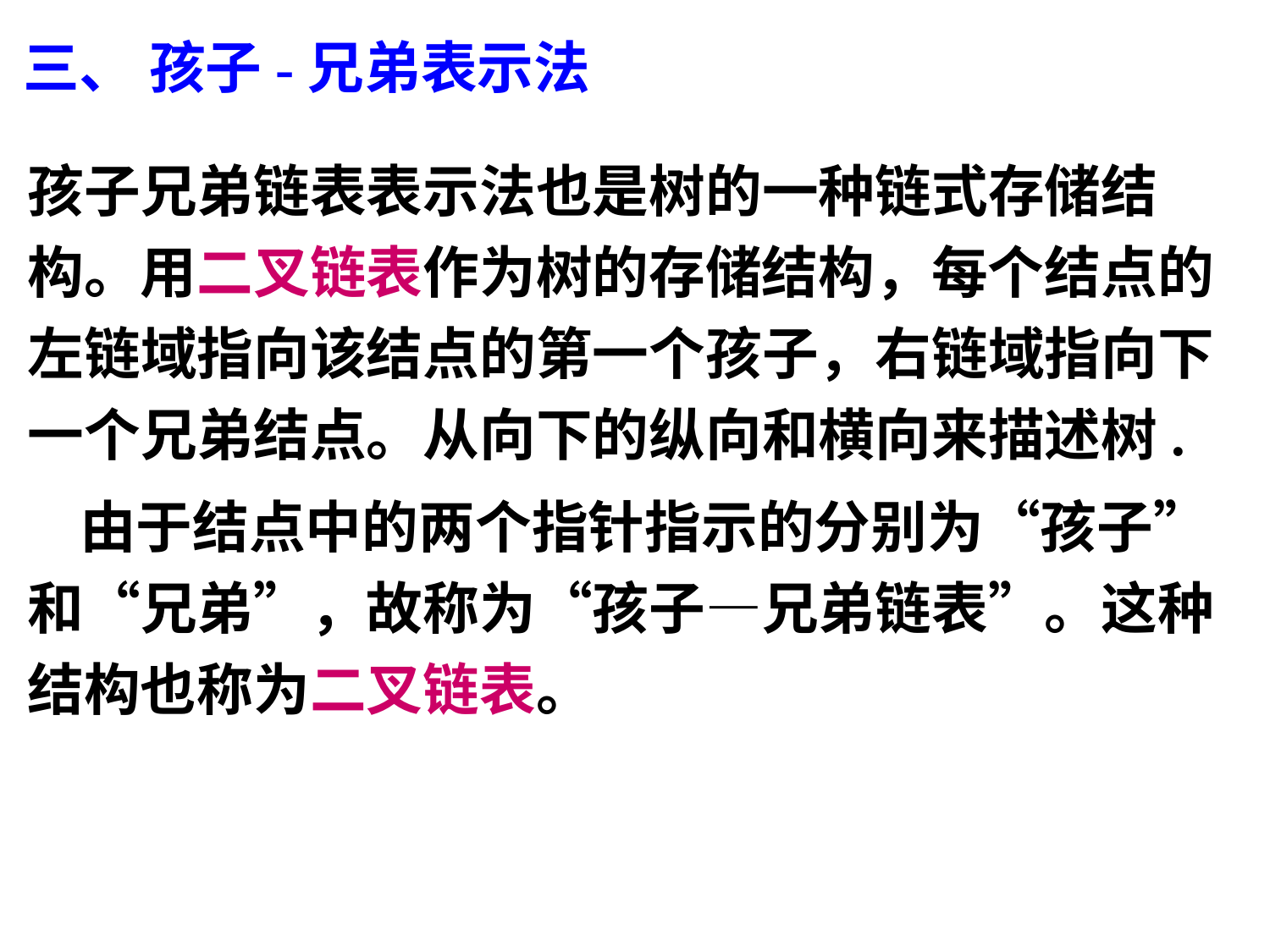

三、 孩子-兄弟表示法
孩子兄弟链表表示法也是树的一种链式存储结构。用二叉链表作为树的存储结构，每个结点的左链域指向该结点的第一个孩子，右链域指向下一个兄弟结点。从向下的纵向和横向来描述树.
   由于结点中的两个指针指示的分别为“孩子”和“兄弟”，故称为“孩子—兄弟链表”。这种结构也称为二叉链表。